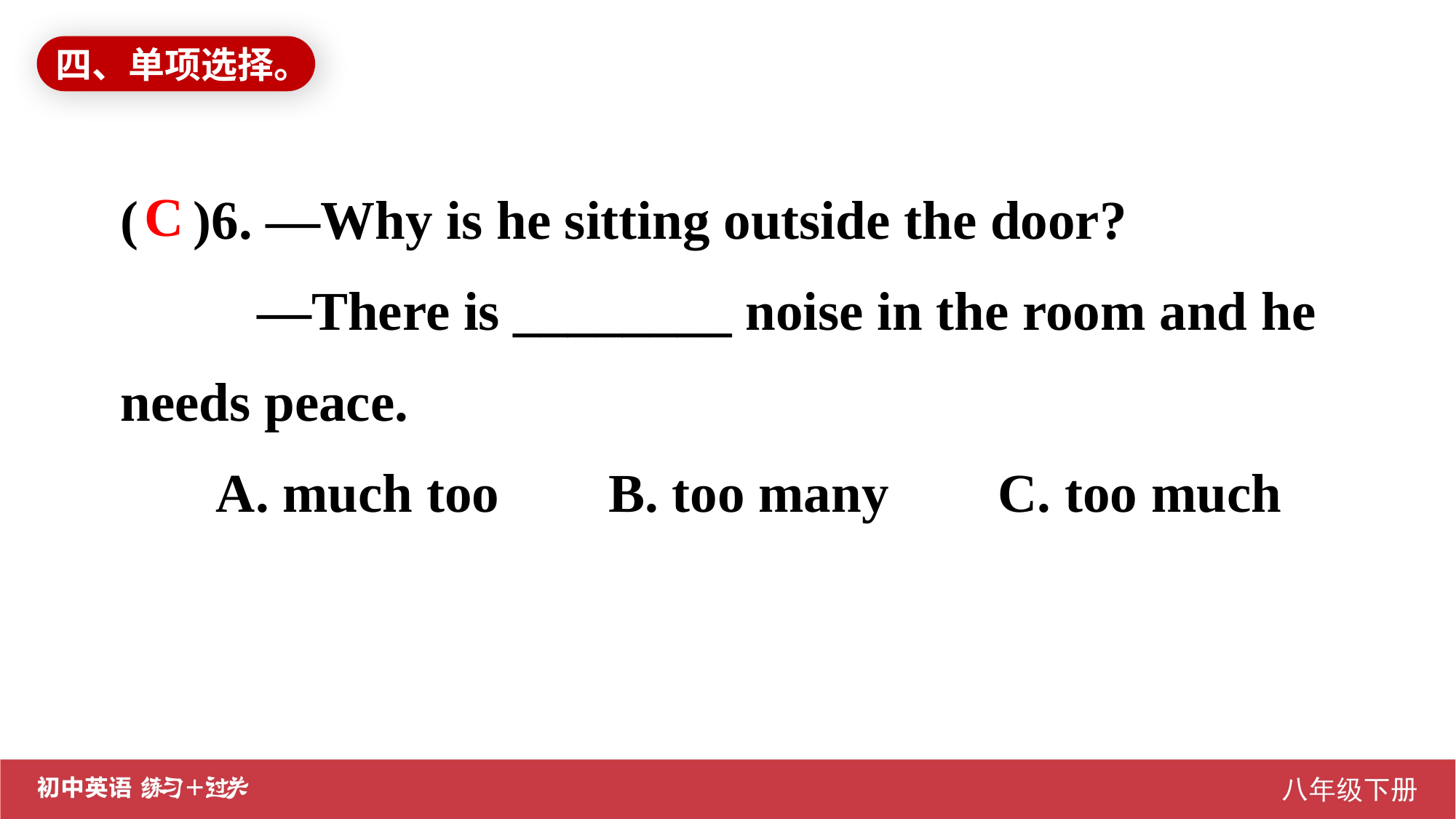

四、单项选择。
(    )6. —Why is he sitting outside the door?
          —There is ________ noise in the room and he needs peace.
       A. much too        B. too many        C. too much
C